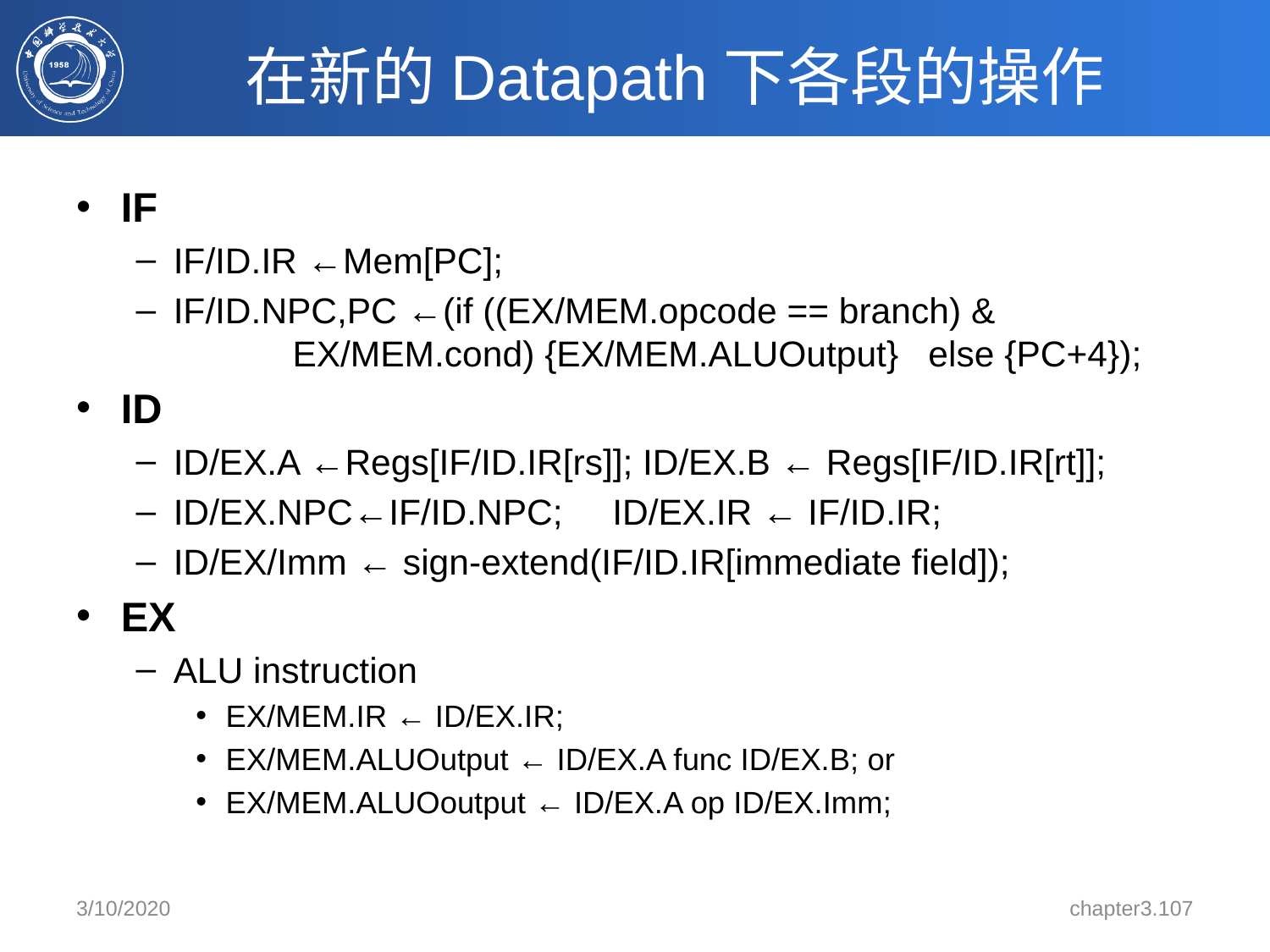

# 在新的Datapath下各段的操作
IF
IF/ID.IR ←Mem[PC];
IF/ID.NPC,PC ←(if ((EX/MEM.opcode == branch) &           	             EX/MEM.cond) {EX/MEM.ALUOutput}   else {PC+4});
ID
ID/EX.A ←Regs[IF/ID.IR[rs]]; ID/EX.B ← Regs[IF/ID.IR[rt]];
ID/EX.NPC←IF/ID.NPC;     ID/EX.IR ← IF/ID.IR;
ID/EX/Imm ← sign-extend(IF/ID.IR[immediate field]);
EX
ALU instruction
EX/MEM.IR ← ID/EX.IR;
EX/MEM.ALUOutput ← ID/EX.A func ID/EX.B; or
EX/MEM.ALUOoutput ← ID/EX.A op ID/EX.Imm;
3/10/2020
chapter3.107